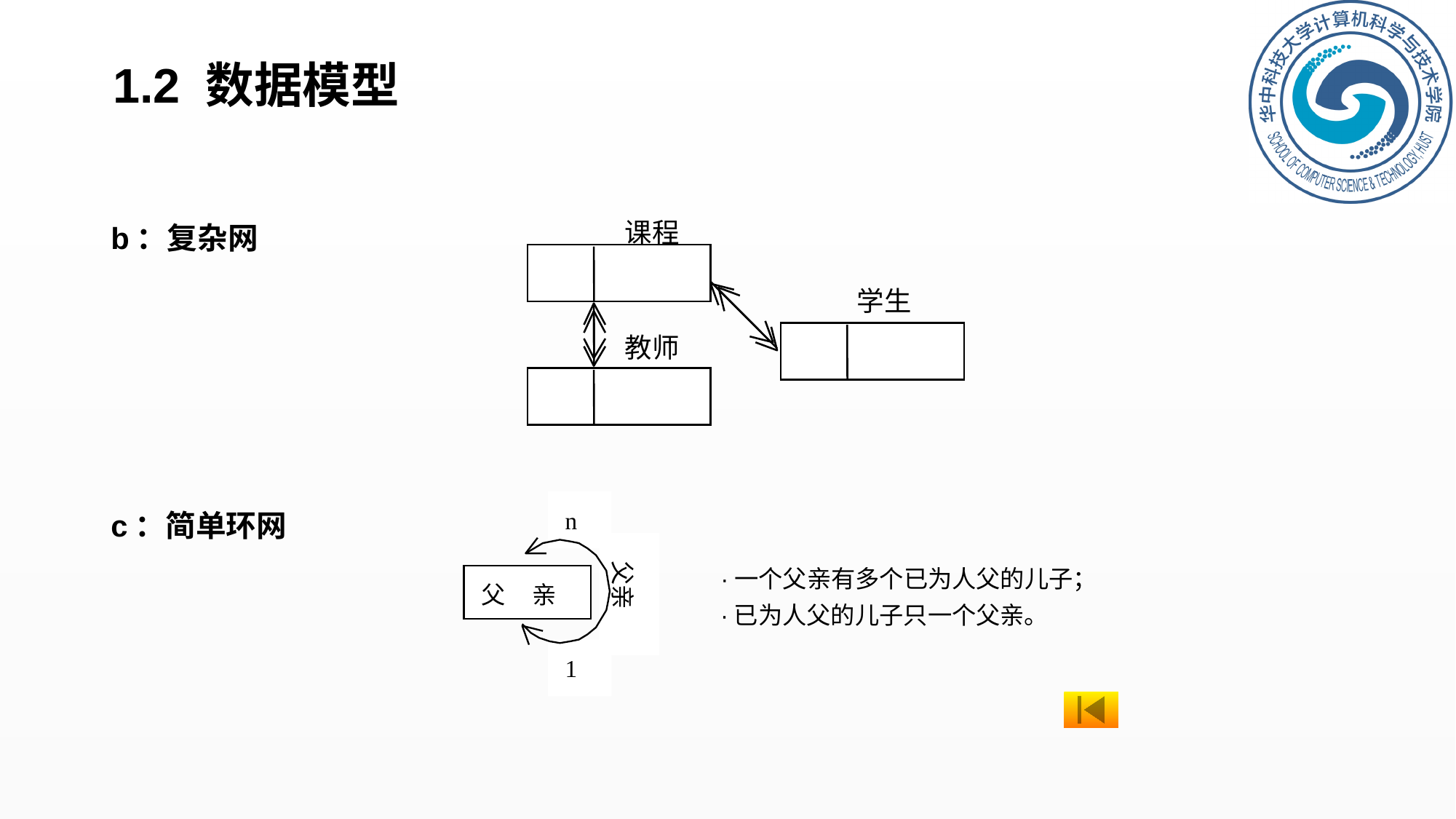

# 1.2 数据模型

课程

学生

教师

b：复杂网

c：简单环网

n

·一个父亲有多个已为人父的儿子；
父亲

父
亲

·已为人父的儿子只一个父亲。

1